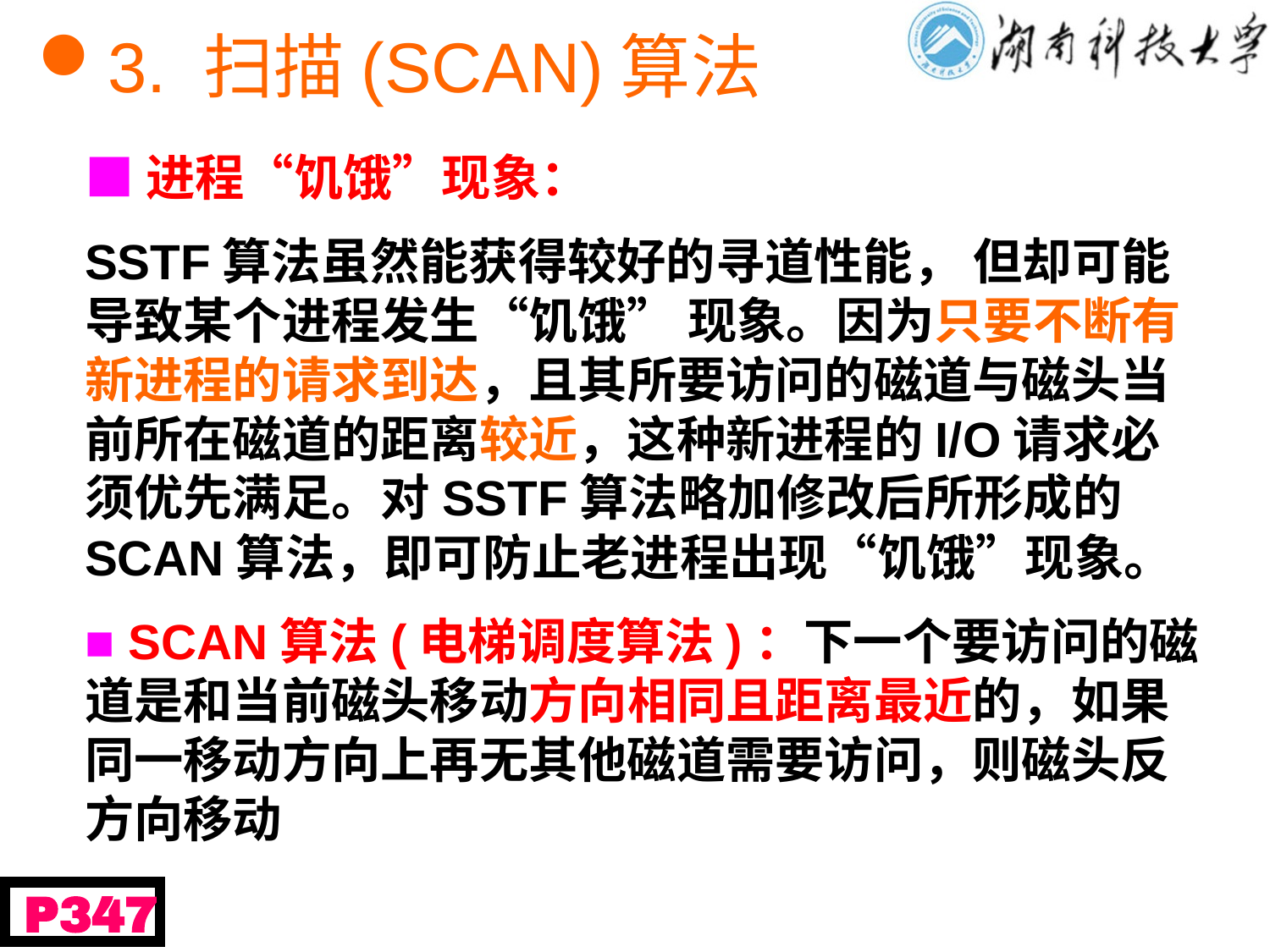

# 3. 扫描(SCAN)算法
■进程“饥饿”现象：
SSTF算法虽然能获得较好的寻道性能， 但却可能导致某个进程发生“饥饿” 现象。因为只要不断有新进程的请求到达，且其所要访问的磁道与磁头当前所在磁道的距离较近，这种新进程的I/O请求必须优先满足。对SSTF算法略加修改后所形成的SCAN算法，即可防止老进程出现“饥饿”现象。
■ SCAN算法(电梯调度算法)：下一个要访问的磁道是和当前磁头移动方向相同且距离最近的，如果同一移动方向上再无其他磁道需要访问，则磁头反方向移动
 P347